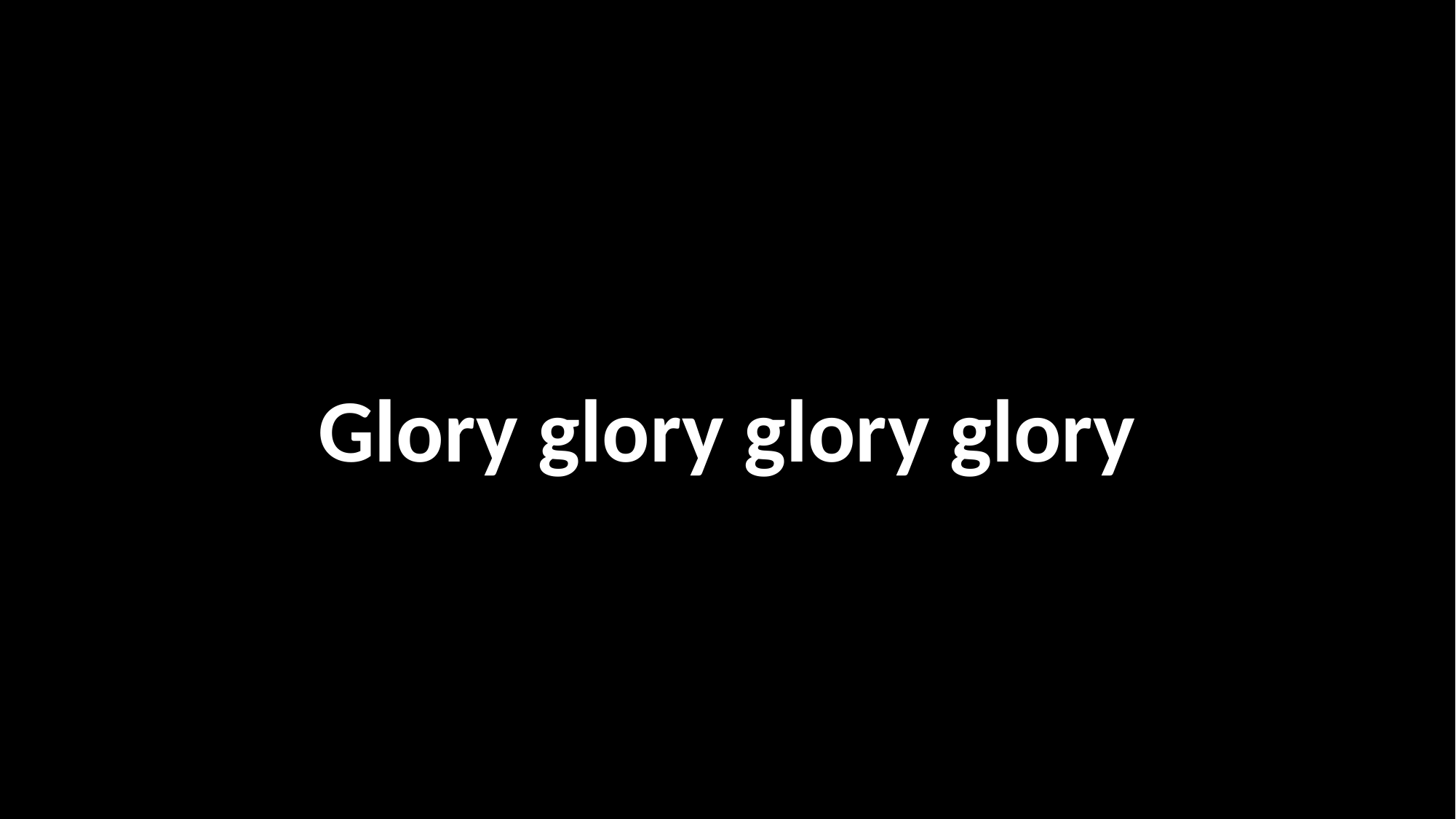

Glory glory glory glory
영광 영광 영광 영광